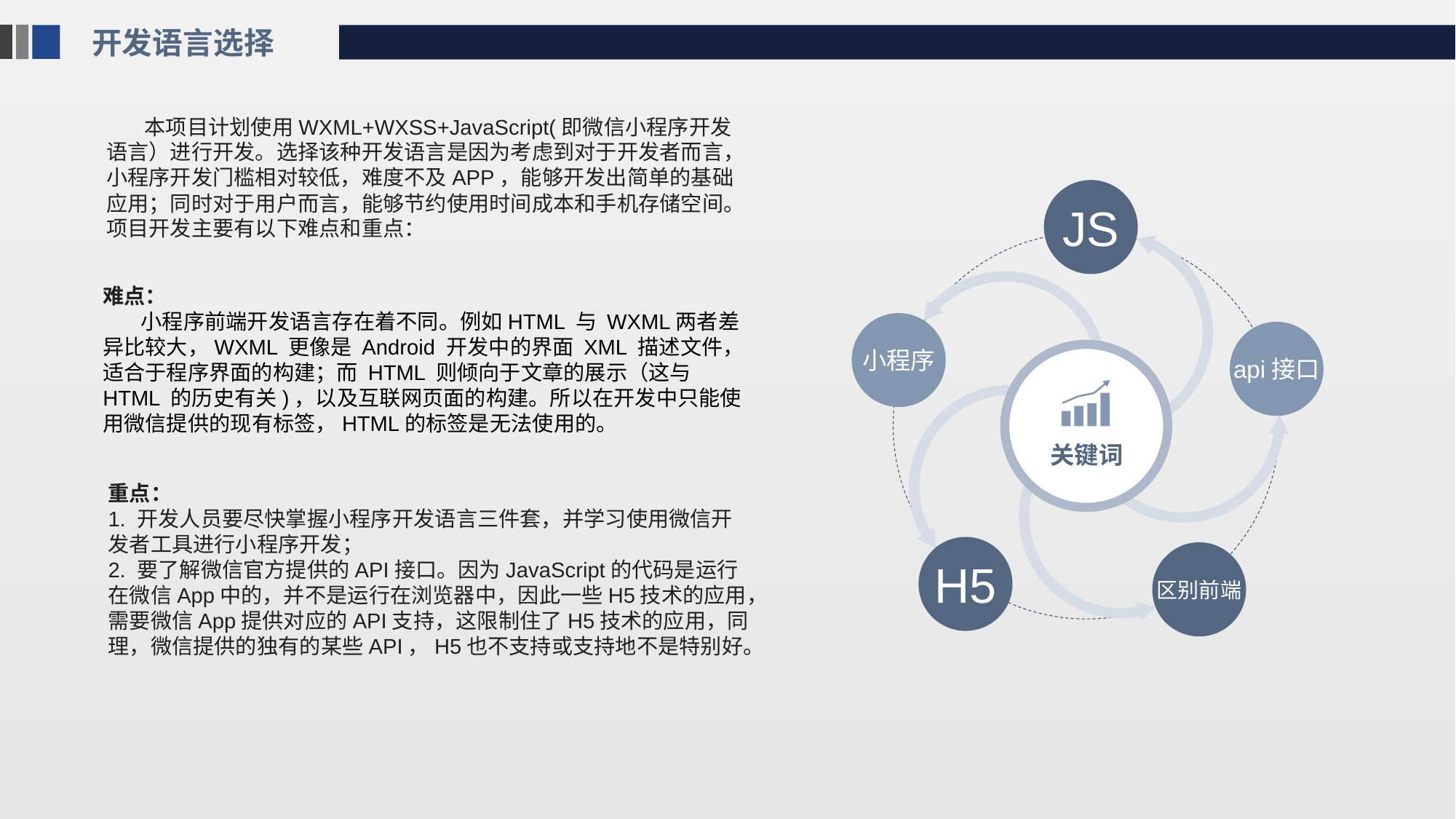

开发语言选择

       本项目计划使用WXML+WXSS+JavaScript(即微信小程序开发语言）进行开发。选择该种开发语言是因为考虑到对于开发者而言，小程序开发门槛相对较低，难度不及APP，能够开发出简单的基础应用；同时对于用户而言，能够节约使用时间成本和手机存储空间。
项目开发主要有以下难点和重点：

JS

小程序
api接口

关键词
H5
区别前端

难点：
       小程序前端开发语言存在着不同。例如HTML 与 WXML两者差异比较大，WXML 更像是 Android 开发中的界面 XML 描述文件，适合于程序界面的构建；而 HTML 则倾向于文章的展示（这与 HTML 的历史有关)，以及互联网页面的构建。所以在开发中只能使用微信提供的现有标签，HTML的标签是无法使用的。
重点：
1. 开发人员要尽快掌握小程序开发语言三件套，并学习使用微信开发者工具进行小程序开发；
2. 要了解微信官方提供的API接口。因为JavaScript的代码是运行在微信App中的，并不是运行在浏览器中，因此一些H5技术的应用，需要微信App提供对应的API支持，这限制住了H5技术的应用，同理，微信提供的独有的某些API，H5也不支持或支持地不是特别好。